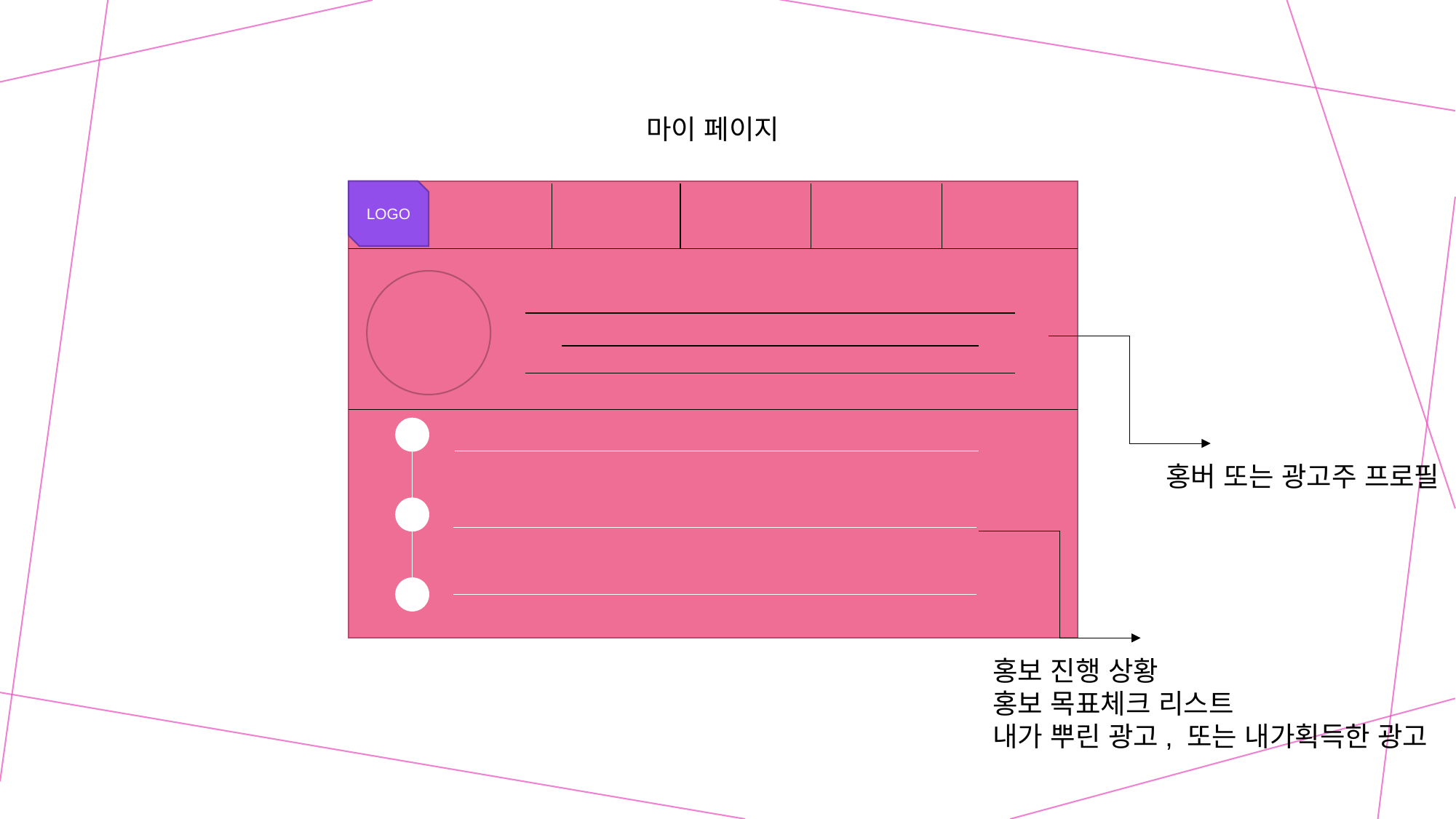

마이 페이지
LOGO

홍버 또는 광고주 프로필

홍보 진행 상황
홍보 목표체크 리스트
내가 뿌린 광고, 또는 내가획득한 광고